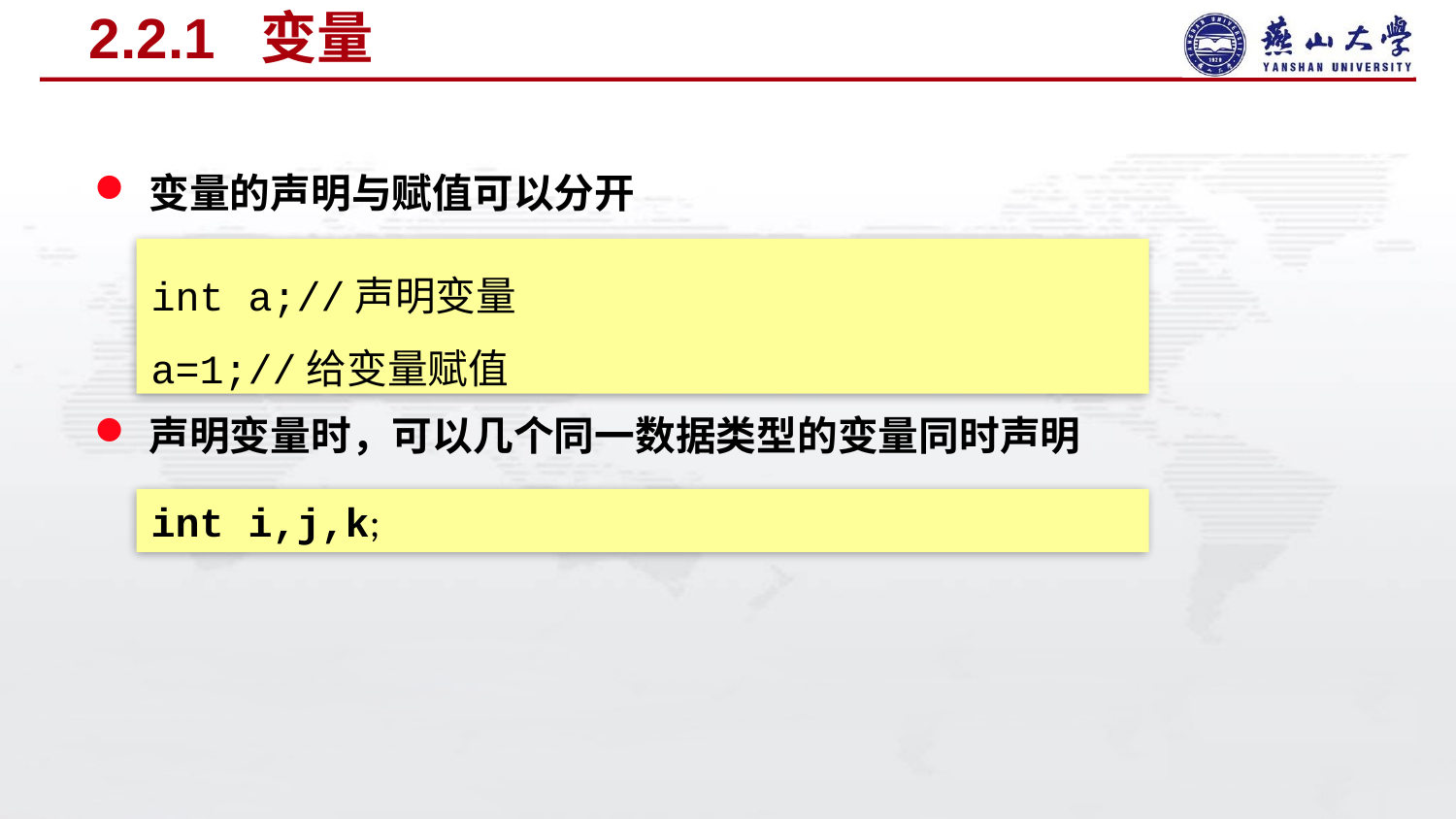

# 2.2.1  变量
变量的声明与赋值可以分开

声明变量时，可以几个同一数据类型的变量同时声明
int a;//声明变量
a=1;//给变量赋值
int i,j,k;